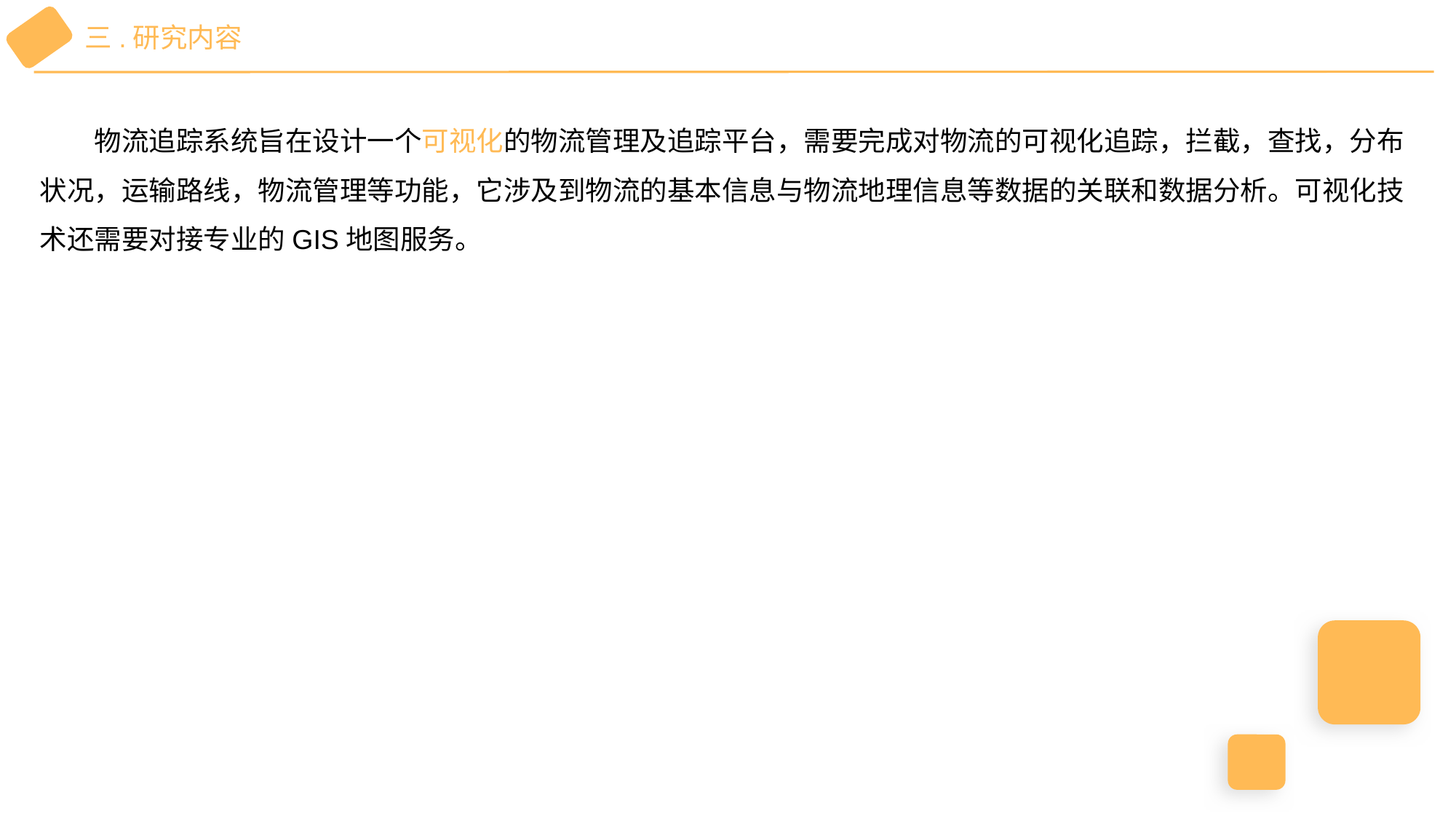

三.研究内容

物流追踪系统旨在设计一个可视化的物流管理及追踪平台，需要完成对物流的可视化追踪，拦截，查找，分布状况，运输路线，物流管理等功能，它涉及到物流的基本信息与物流地理信息等数据的关联和数据分析。可视化技术还需要对接专业的GIS地图服务。